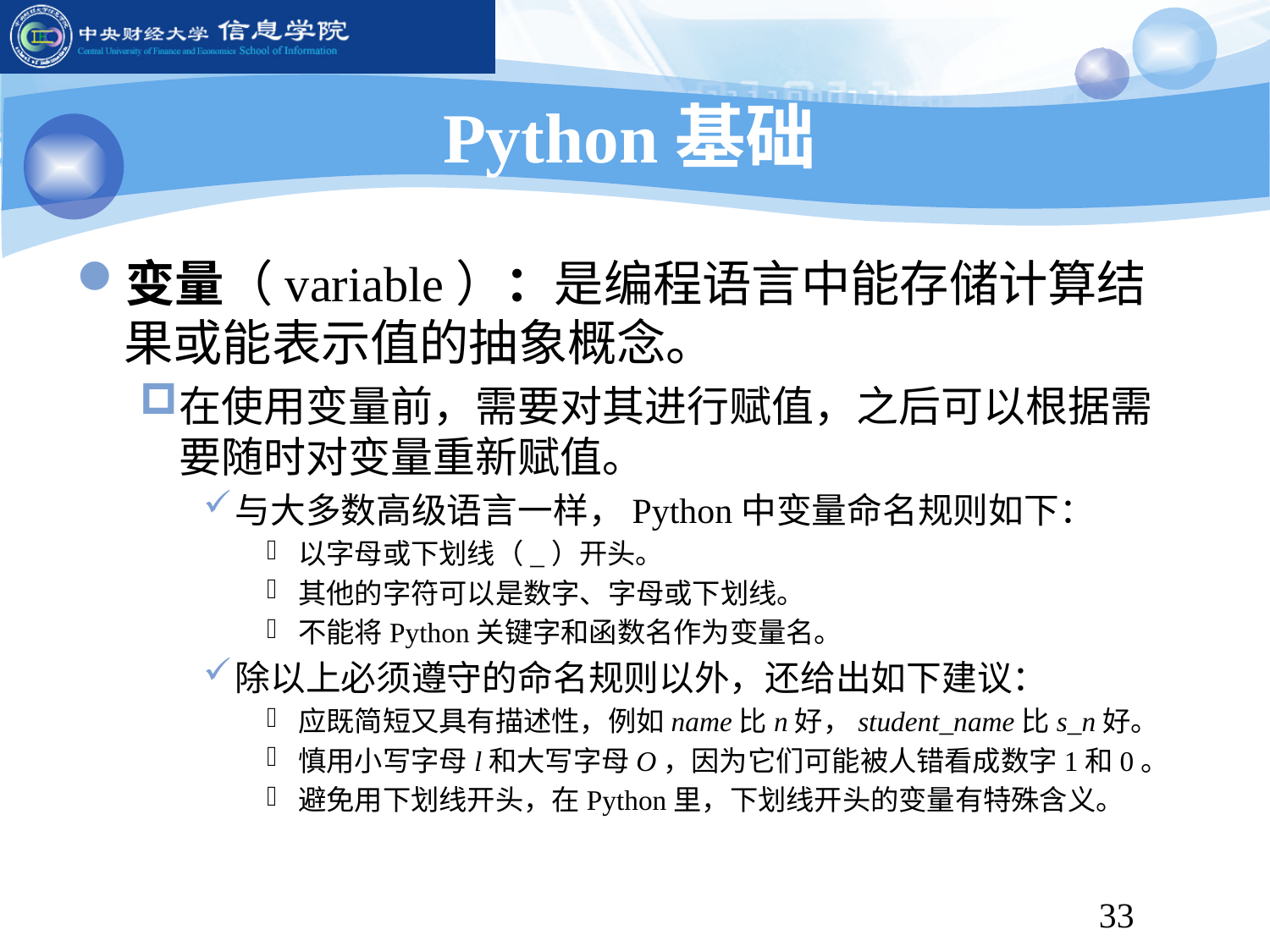

# Python基础
变量（variable）：是编程语言中能存储计算结果或能表示值的抽象概念。
在使用变量前，需要对其进行赋值，之后可以根据需要随时对变量重新赋值。
与大多数高级语言一样，Python中变量命名规则如下：
以字母或下划线（_）开头。
其他的字符可以是数字、字母或下划线。
不能将Python关键字和函数名作为变量名。
除以上必须遵守的命名规则以外，还给出如下建议：
应既简短又具有描述性，例如name比n好，student_name比s_n好。
慎用小写字母l和大写字母O，因为它们可能被人错看成数字1和0。
避免用下划线开头，在Python里，下划线开头的变量有特殊含义。